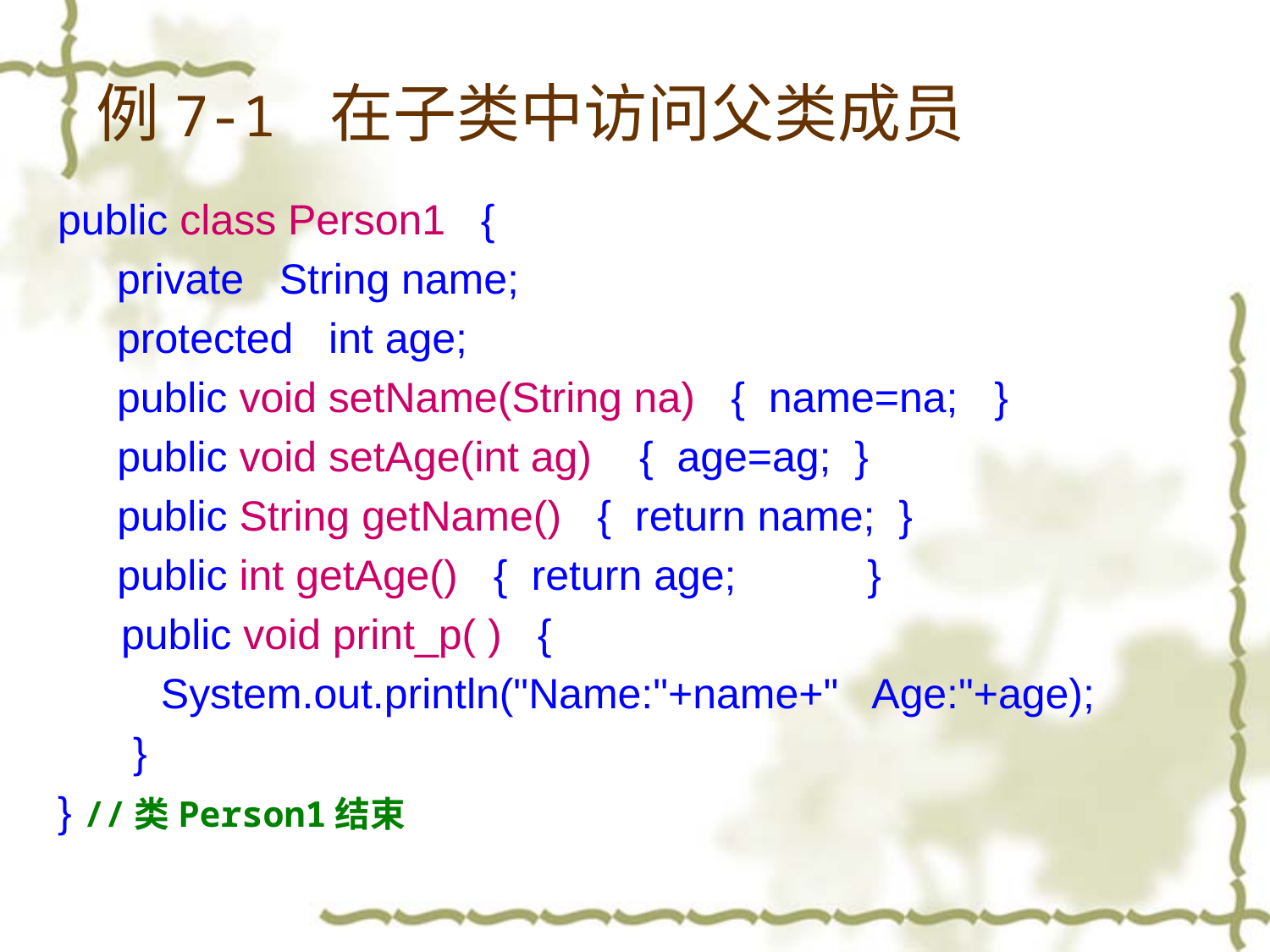

# 例7-1 在子类中访问父类成员
public class Person1   {
     private   String name;
     protected   int age;
     public void setName(String na)   {  name=na;	}
	 public void setAge(int ag)    {  age=ag;  }
	 public String getName()   {  return name;  }
	 public int getAge()   {  return age;   	}
public void print_p( )   {
   	System.out.println("Name:"+name+"   Age:"+age);
 }
} //类Person1结束